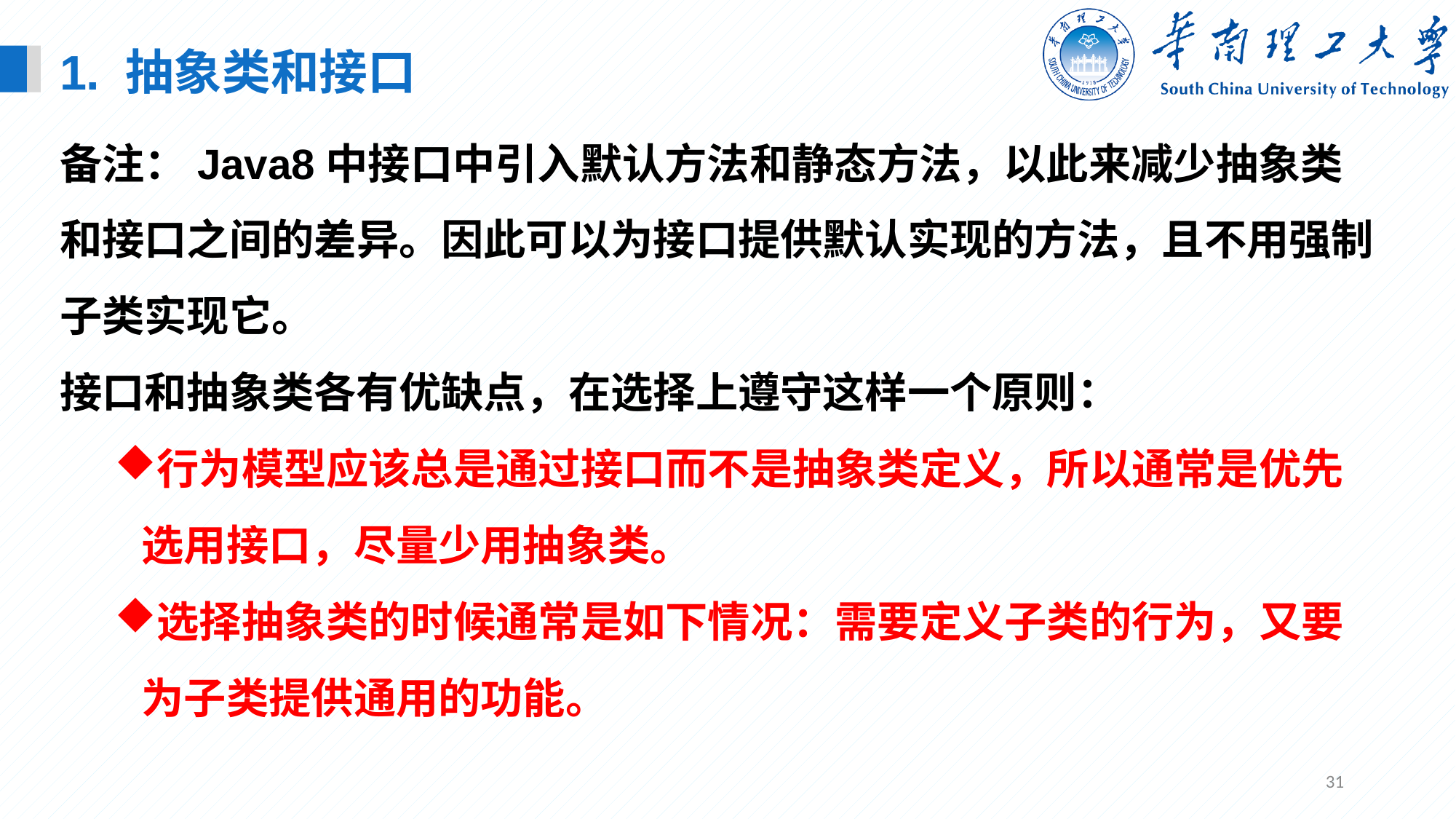

1. 抽象类和接口
备注：Java8中接口中引入默认方法和静态方法，以此来减少抽象类和接口之间的差异。因此可以为接口提供默认实现的方法，且不用强制子类实现它。
接口和抽象类各有优缺点，在选择上遵守这样一个原则：
行为模型应该总是通过接口而不是抽象类定义，所以通常是优先选用接口，尽量少用抽象类。
选择抽象类的时候通常是如下情况：需要定义子类的行为，又要为子类提供通用的功能。
31